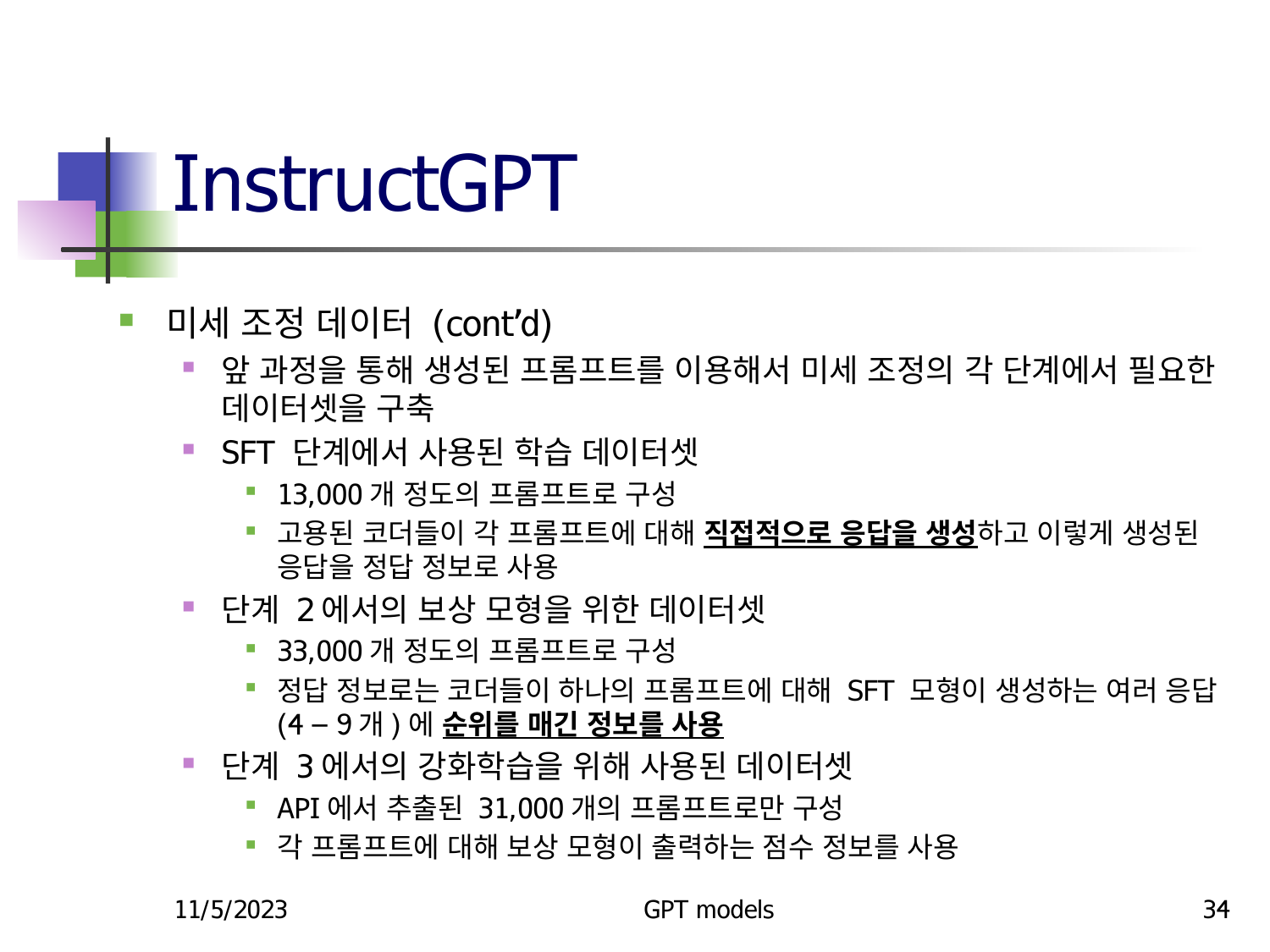

# InstructGPT
미세 조정 데이터 (cont’d)
앞 과정을 통해 생성된 프롬프트를 이용해서 미세 조정의 각 단계에서 필요한 데이터셋을 구축
SFT 단계에서 사용된 학습 데이터셋
13,000개 정도의 프롬프트로 구성
고용된 코더들이 각 프롬프트에 대해 직접적으로 응답을 생성하고 이렇게 생성된 응답을 정답 정보로 사용
단계 2에서의 보상 모형을 위한 데이터셋
33,000개 정도의 프롬프트로 구성
정답 정보로는 코더들이 하나의 프롬프트에 대해 SFT 모형이 생성하는 여러 응답 (4 – 9개)에 순위를 매긴 정보를 사용
단계 3에서의 강화학습을 위해 사용된 데이터셋
API에서 추출된 31,000개의 프롬프트로만 구성
각 프롬프트에 대해 보상 모형이 출력하는 점수 정보를 사용
11/5/2023
GPT models
34